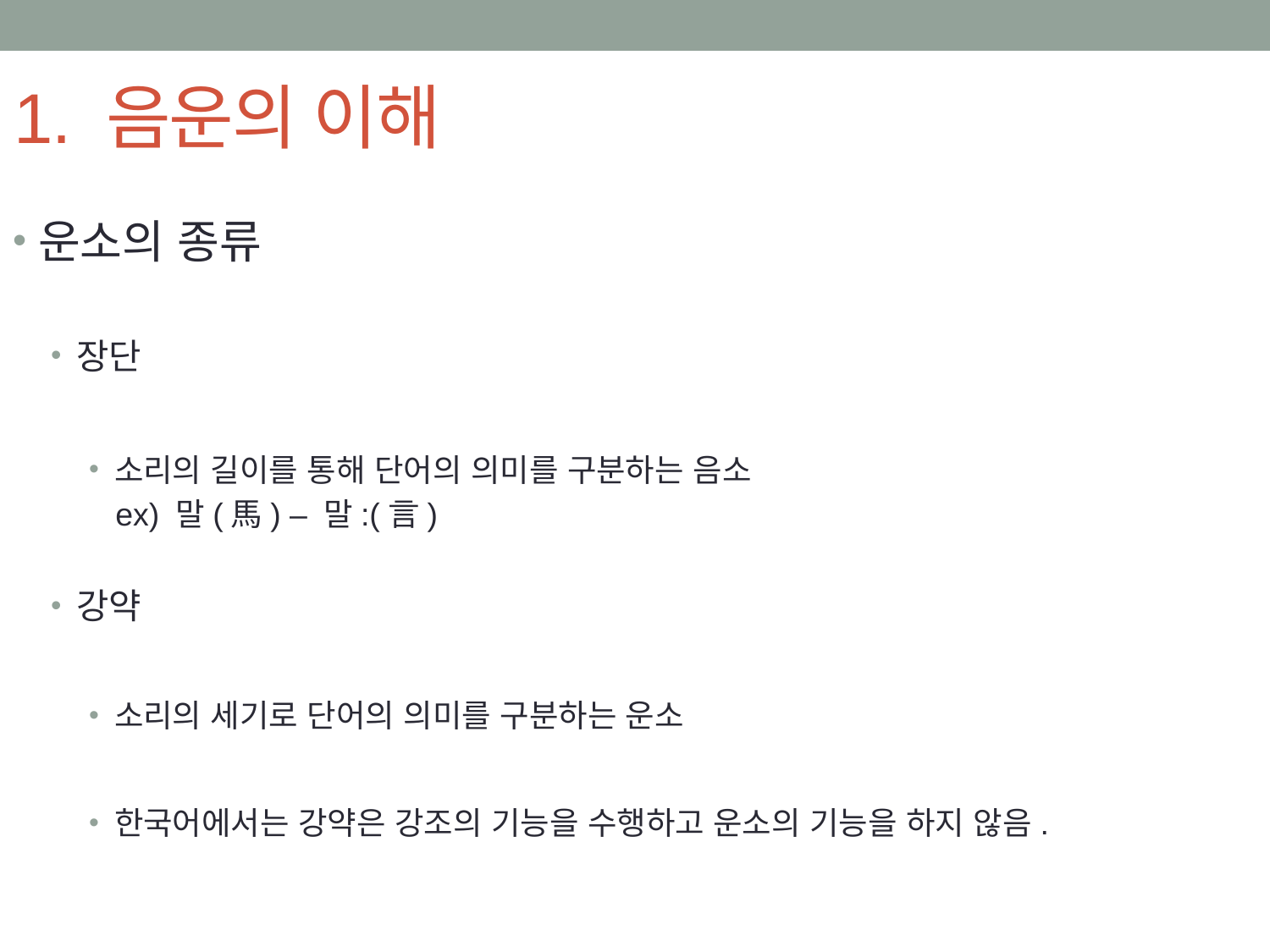

# 1. 음운의 이해
운소의 종류

장단

소리의 길이를 통해 단어의 의미를 구분하는 음소
   ex) 말(馬) – 말:(言)

강약

소리의 세기로 단어의 의미를 구분하는 운소

한국어에서는 강약은 강조의 기능을 수행하고 운소의 기능을 하지 않음.